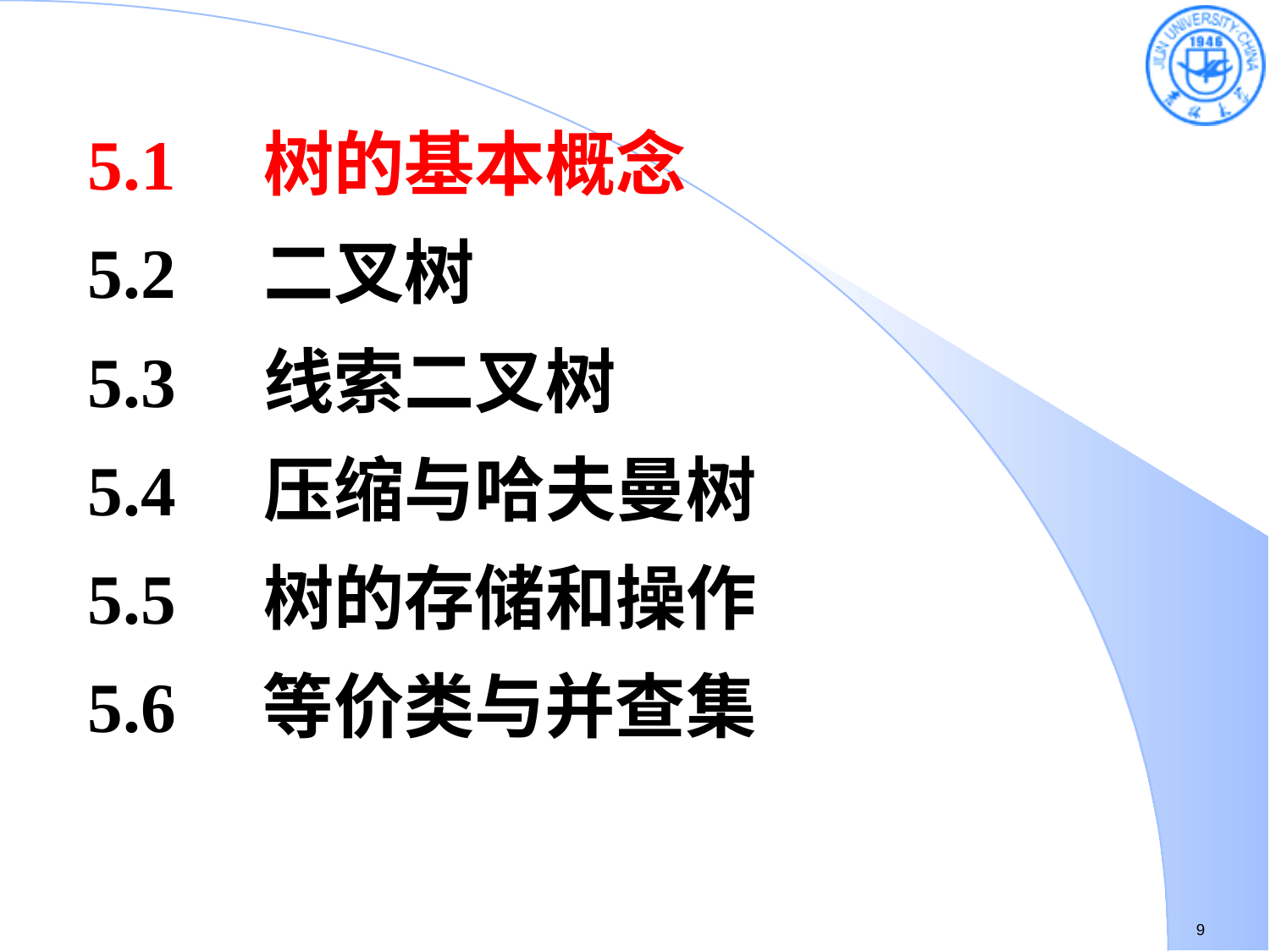

5.1　树的基本概念
5.2　二叉树
5.3　线索二叉树
5.4　压缩与哈夫曼树
5.5　树的存储和操作
5.6    等价类与并查集